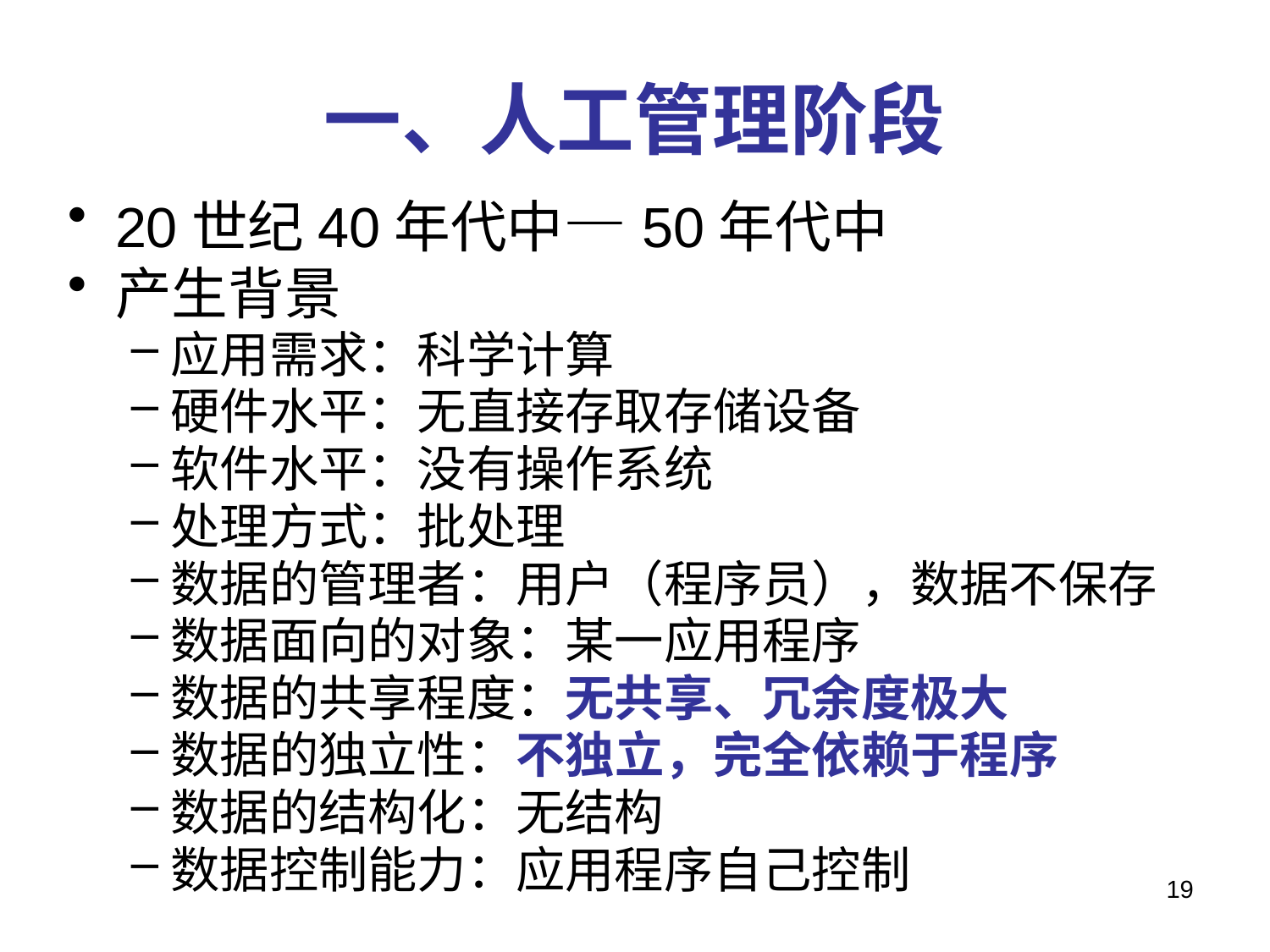

# 一、人工管理阶段
20世纪40年代中—50年代中
产生背景
应用需求：科学计算
硬件水平：无直接存取存储设备
软件水平：没有操作系统
处理方式：批处理
数据的管理者：用户（程序员），数据不保存
数据面向的对象：某一应用程序
数据的共享程度：无共享、冗余度极大
数据的独立性：不独立，完全依赖于程序
数据的结构化：无结构
数据控制能力：应用程序自己控制

19